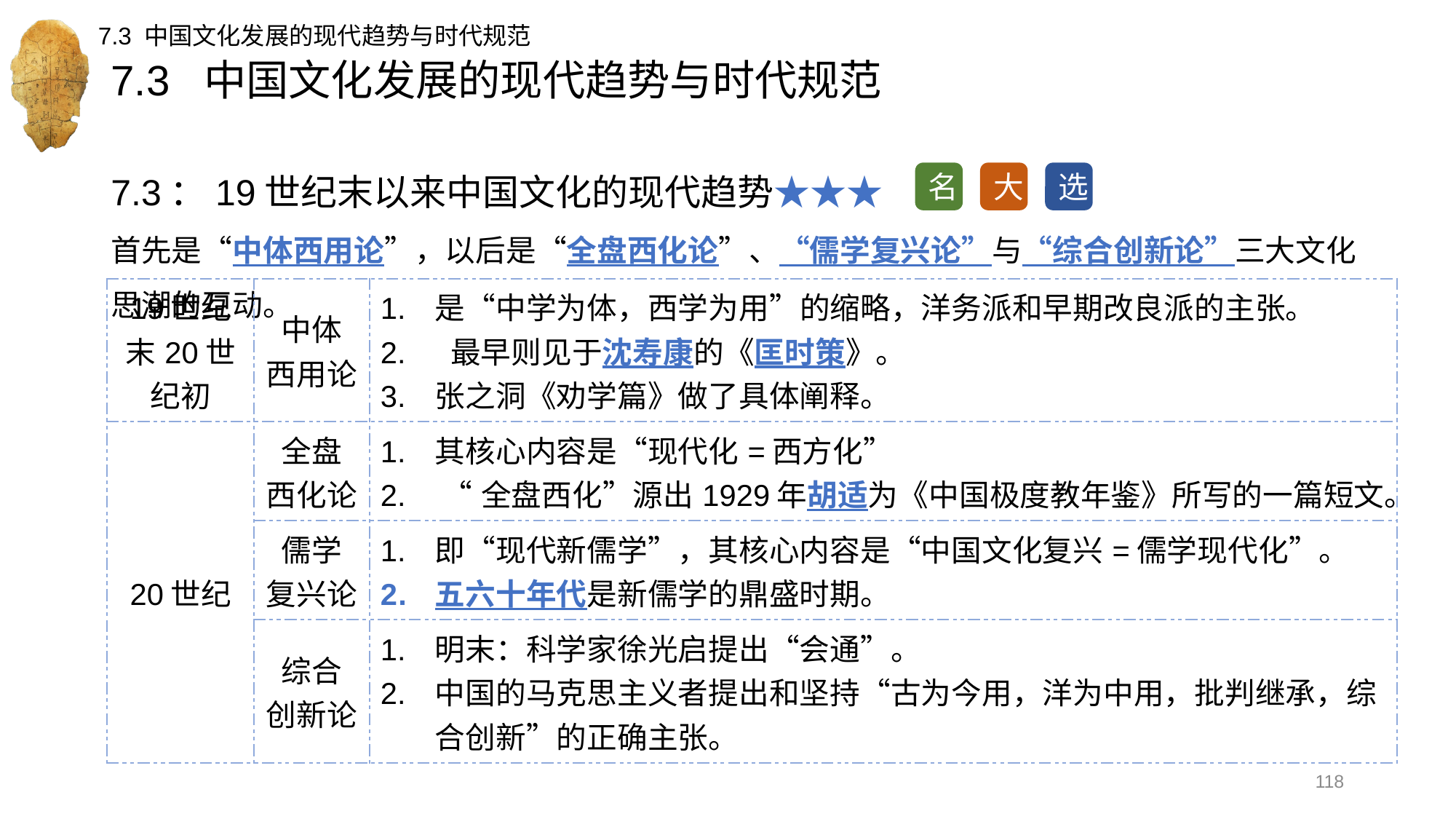

7.3 中国文化发展的现代趋势与时代规范
# 7.3  中国文化发展的现代趋势与时代规范
7.3：19世纪末以来中国文化的现代趋势★★★
首先是“中体西用论”，以后是“全盘西化论”、“儒学复兴论”与“综合创新论”三大文化思潮的互动。
选
大
名
| 19世纪末20世纪初 | 中体 西用论 | 是“中学为体，西学为用”的缩略，洋务派和早期改良派的主张。 最早则见于沈寿康的《匡时策》。 张之洞《劝学篇》做了具体阐释。 |
| --- | --- | --- |
| 20世纪 | 全盘 西化论 | 其核心内容是“现代化=西方化” “全盘西化”源出1929年胡适为《中国极度教年鉴》所写的一篇短文。 |
|  | 儒学 复兴论 | 即“现代新儒学”，其核心内容是“中国文化复兴=儒学现代化”。 五六十年代是新儒学的鼎盛时期。 |
|  | 综合 创新论 | 明末：科学家徐光启提出“会通”。 中国的马克思主义者提出和坚持“古为今用，洋为中用，批判继承，综合创新”的正确主张。 |
118